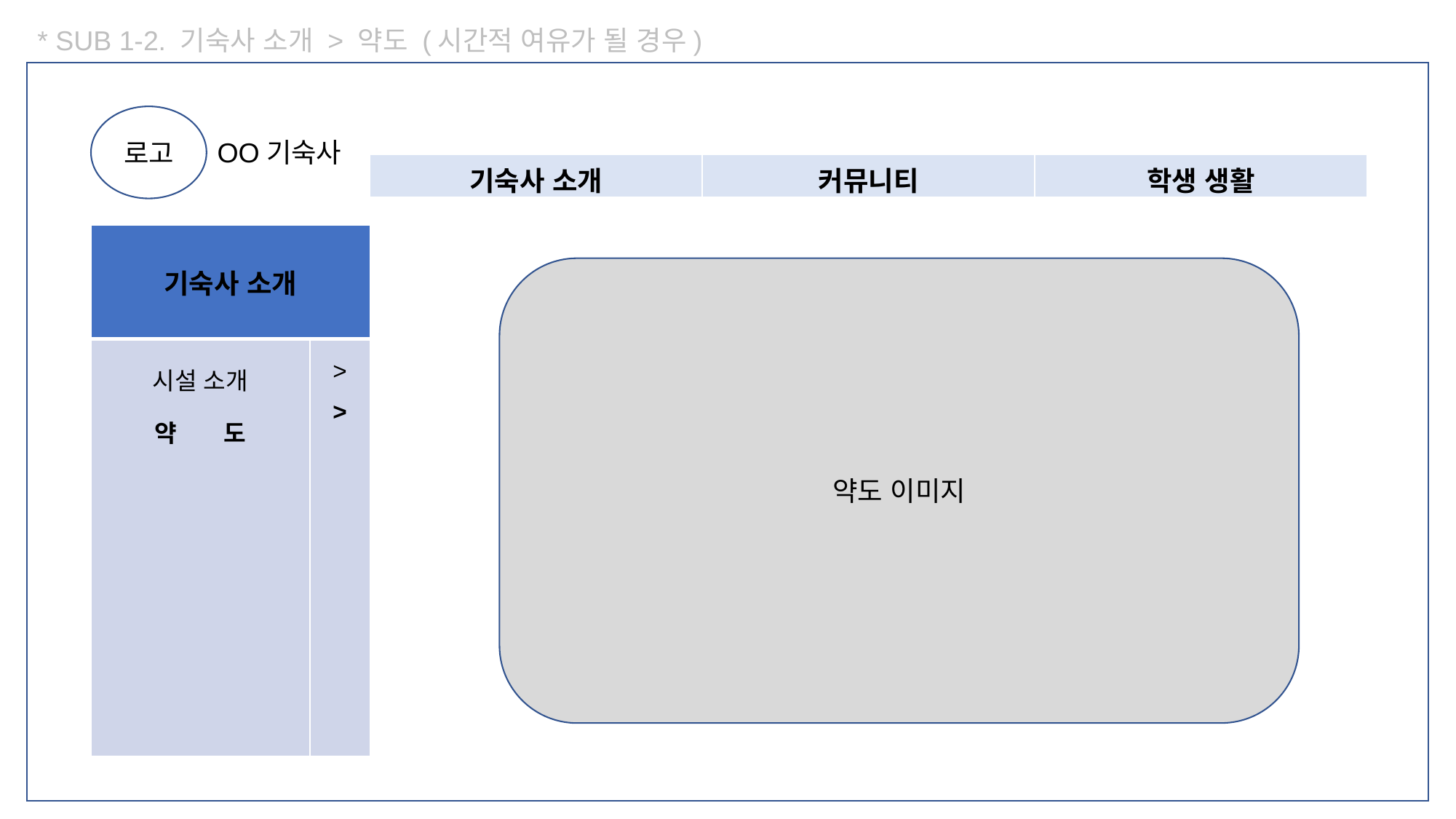

* SUB 1-2. 기숙사 소개 > 약도 (시간적 여유가 될 경우)

로고
OO기숙사
| 기숙사 소개 | 커뮤니티 | 학생 생활 |
| --- | --- | --- |
| 기숙사 소개 |  |
| --- | --- |
| 시설 소개 약 도 | > > |
약도 이미지